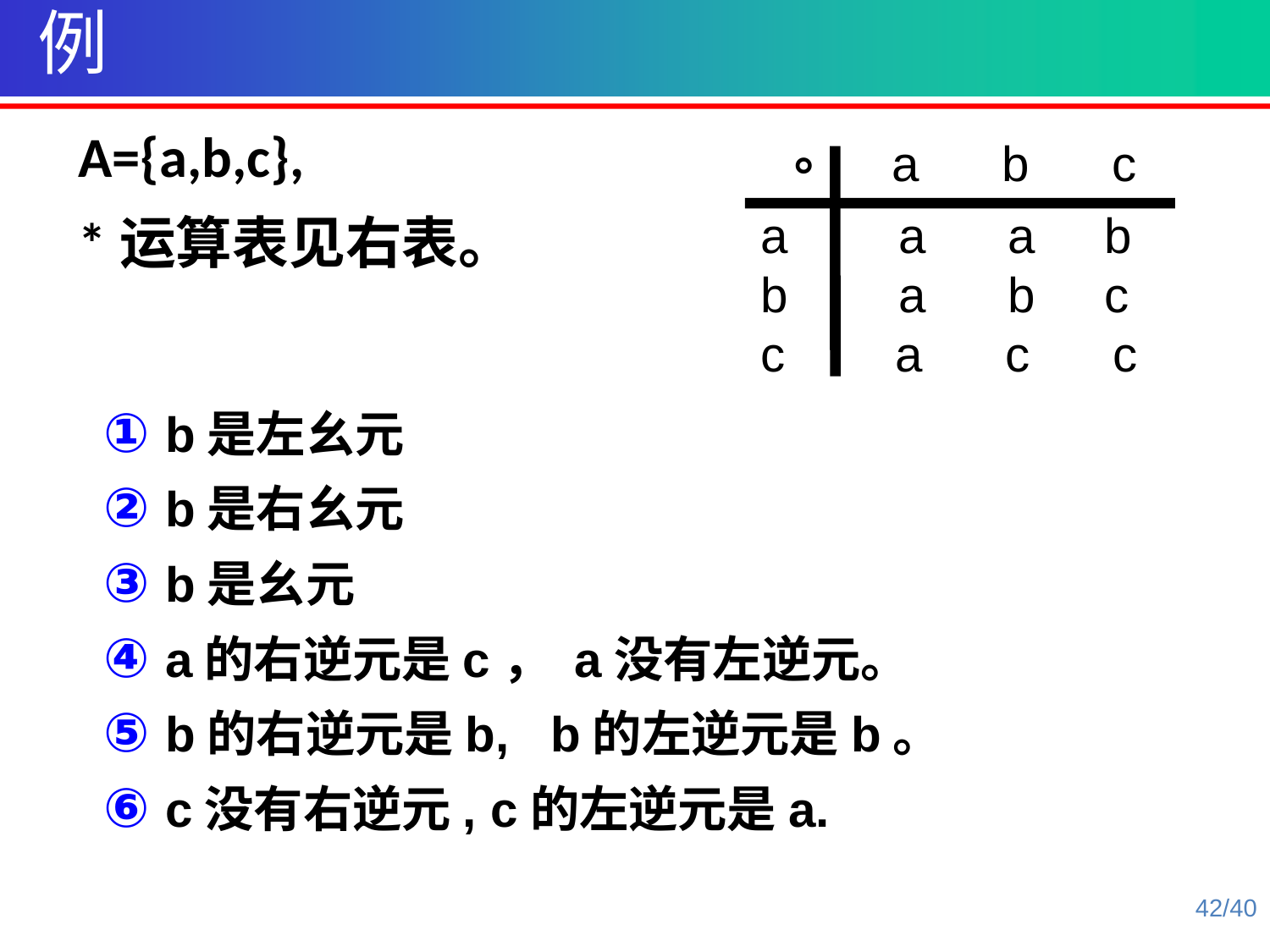

例
A={a,b,c},
*运算表见右表。
  ∘      a      b      c
a        a      a     b
b        a      b     c
c        a      c      c

 b是左幺元
 b是右幺元
 b是幺元
 a的右逆元是c， a没有左逆元。
 b的右逆元是b,   b的左逆元是b。
 c没有右逆元, c的左逆元是a.
42/40